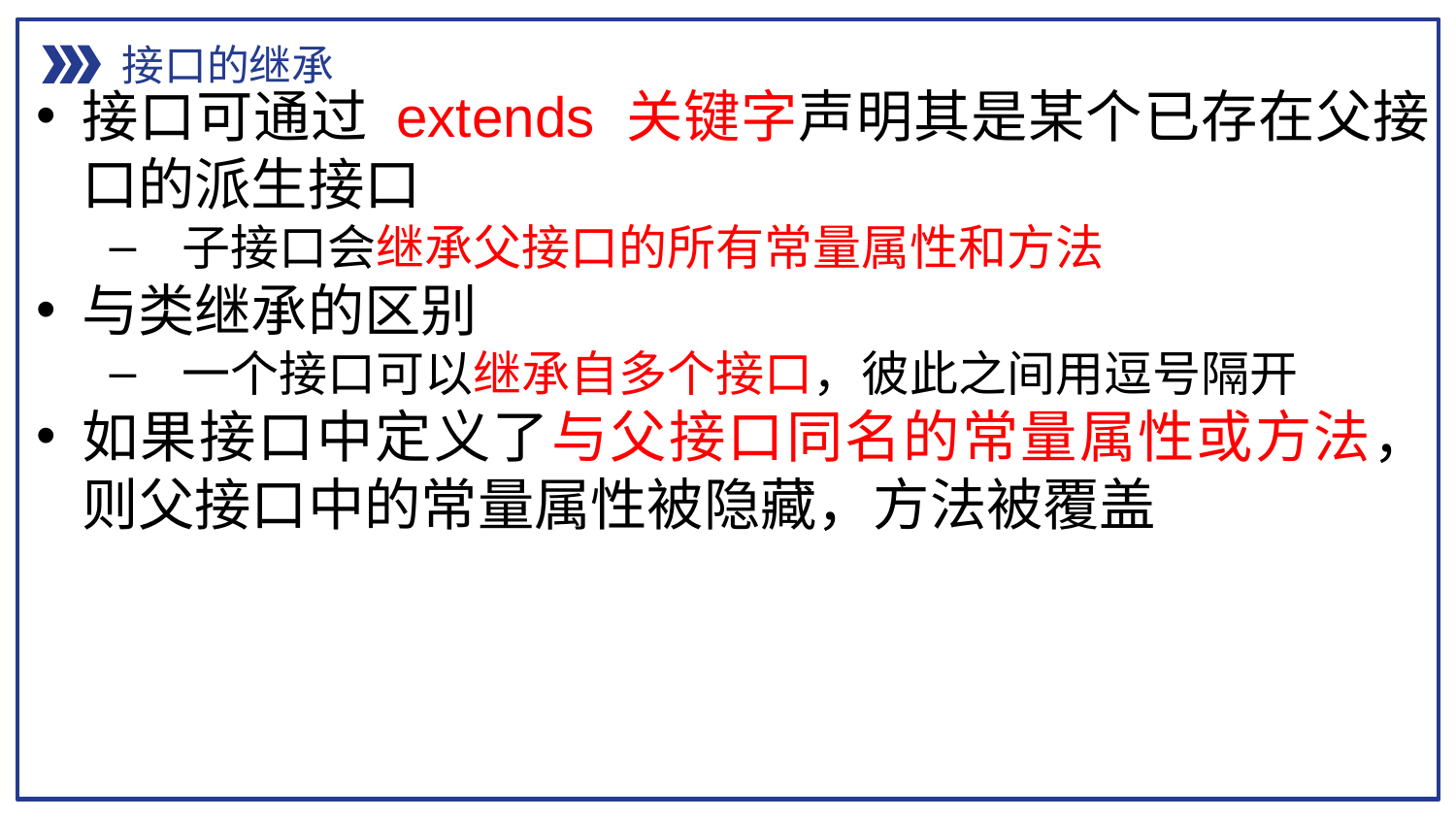

接口的继承

接口可通过 extends 关键字声明其是某个已存在父接口的派生接口
子接口会继承父接口的所有常量属性和方法
与类继承的区别
一个接口可以继承自多个接口，彼此之间用逗号隔开
如果接口中定义了与父接口同名的常量属性或方法，则父接口中的常量属性被隐藏，方法被覆盖